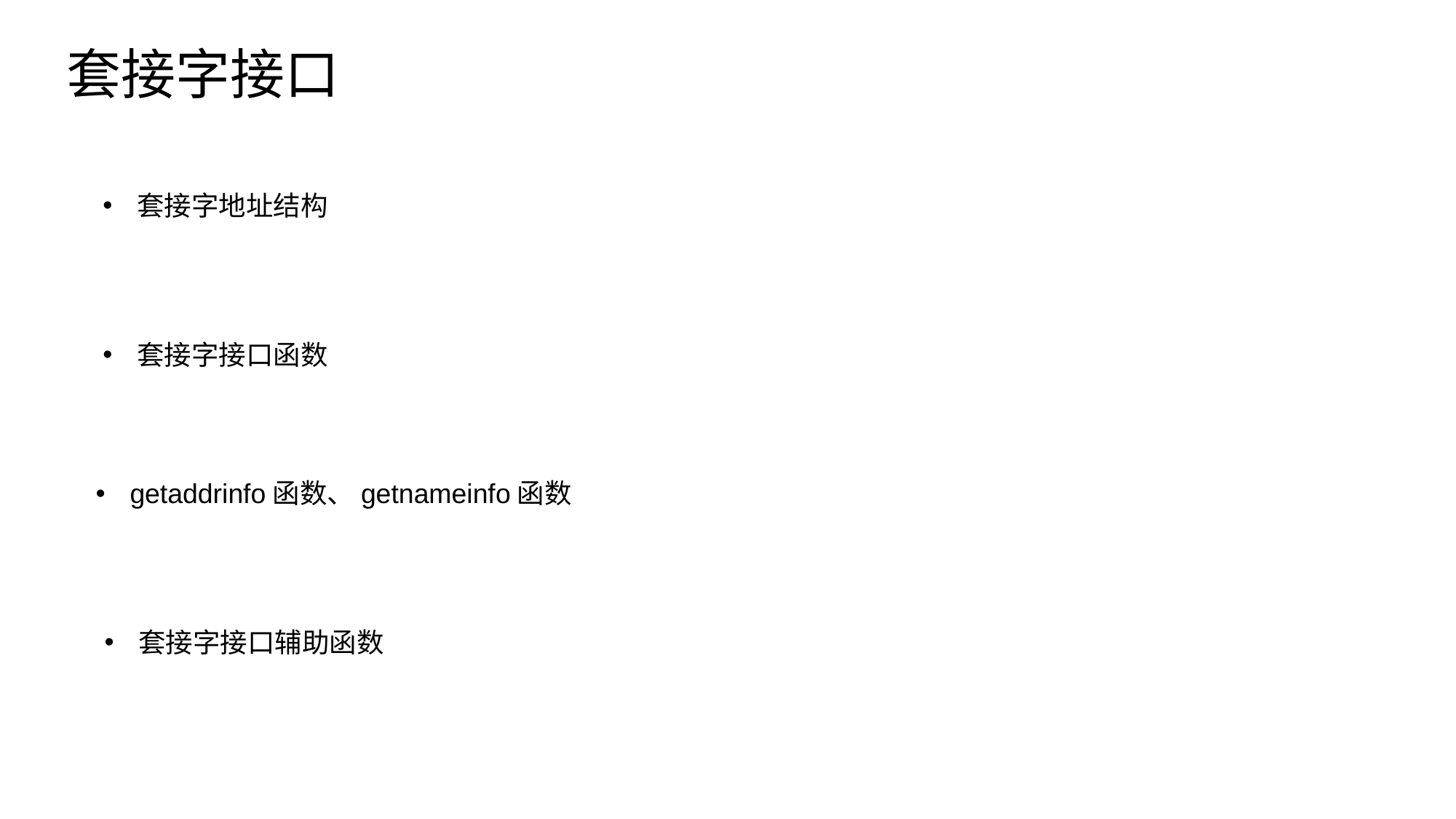

套接字接口
套接字地址结构
套接字接口函数
getaddrinfo函数、getnameinfo函数
套接字接口辅助函数